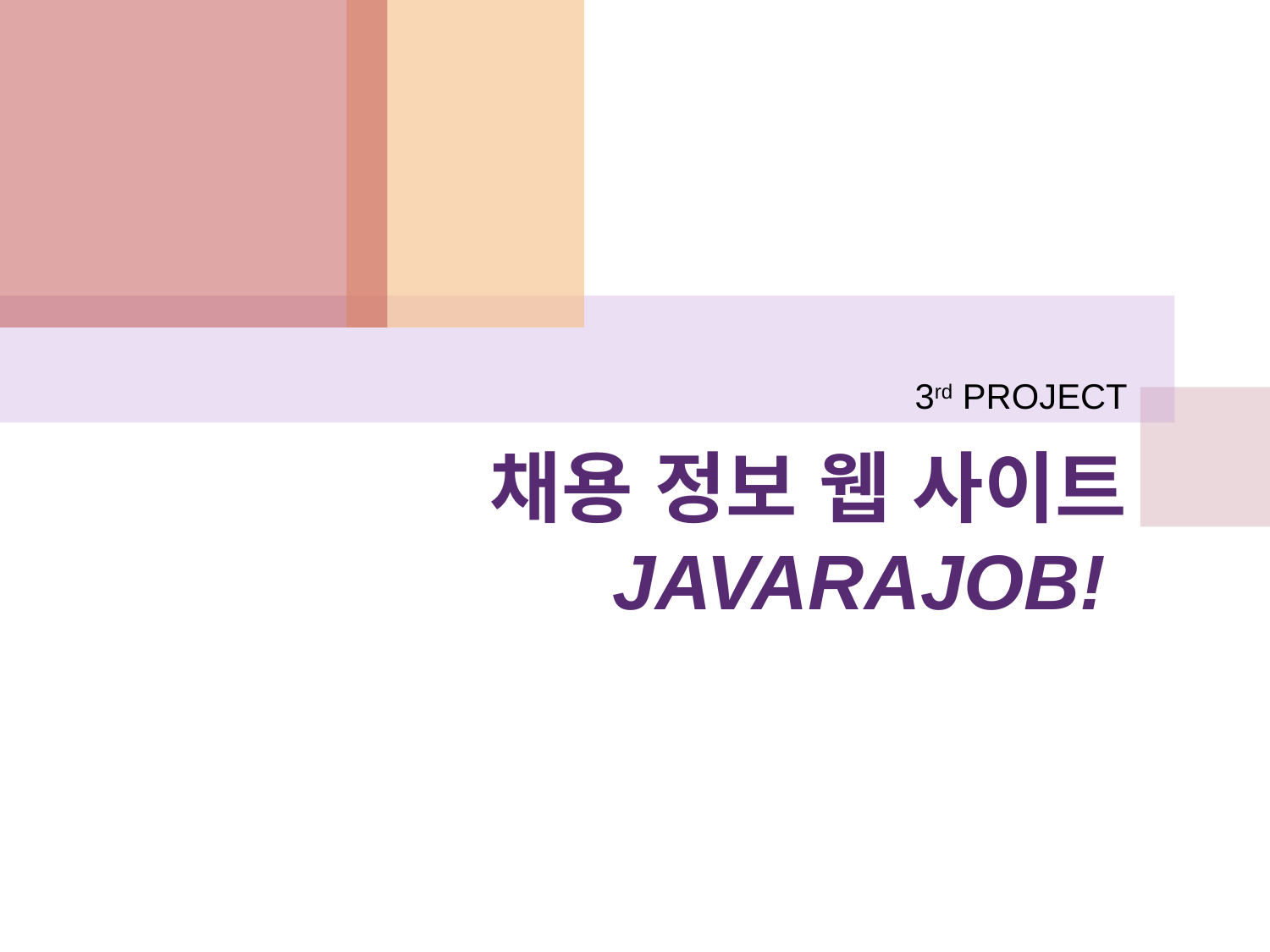

3rd PROJECT
# 채용 정보 웹 사이트 JAVARAJOB!.